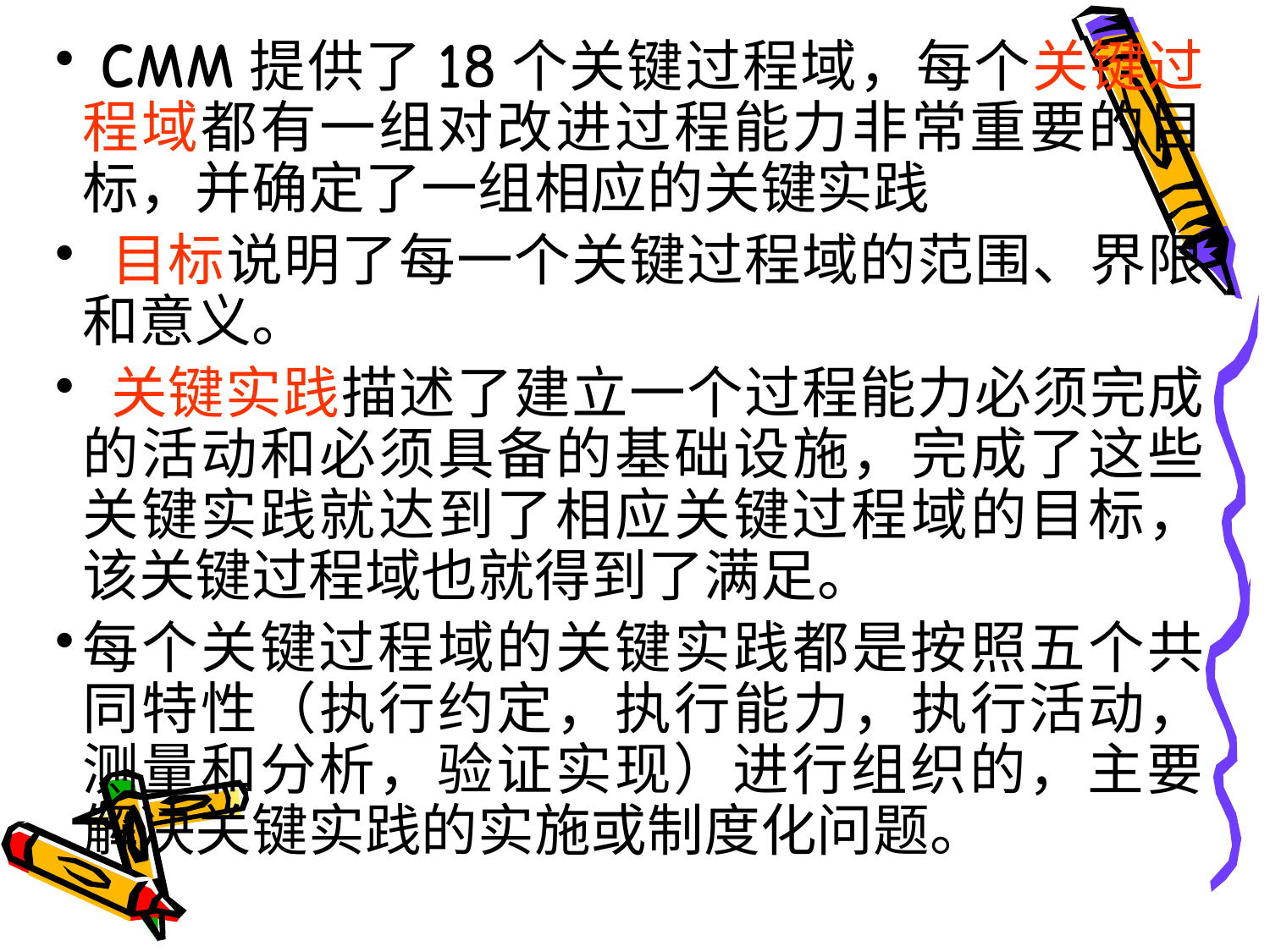

CMM提供了18个关键过程域，每个关键过程域都有一组对改进过程能力非常重要的目标，并确定了一组相应的关键实践
 目标说明了每一个关键过程域的范围、界限和意义。
 关键实践描述了建立一个过程能力必须完成的活动和必须具备的基础设施，完成了这些关键实践就达到了相应关键过程域的目标，该关键过程域也就得到了满足。
每个关键过程域的关键实践都是按照五个共同特性（执行约定，执行能力，执行活动，测量和分析，验证实现）进行组织的，主要解决关键实践的实施或制度化问题。